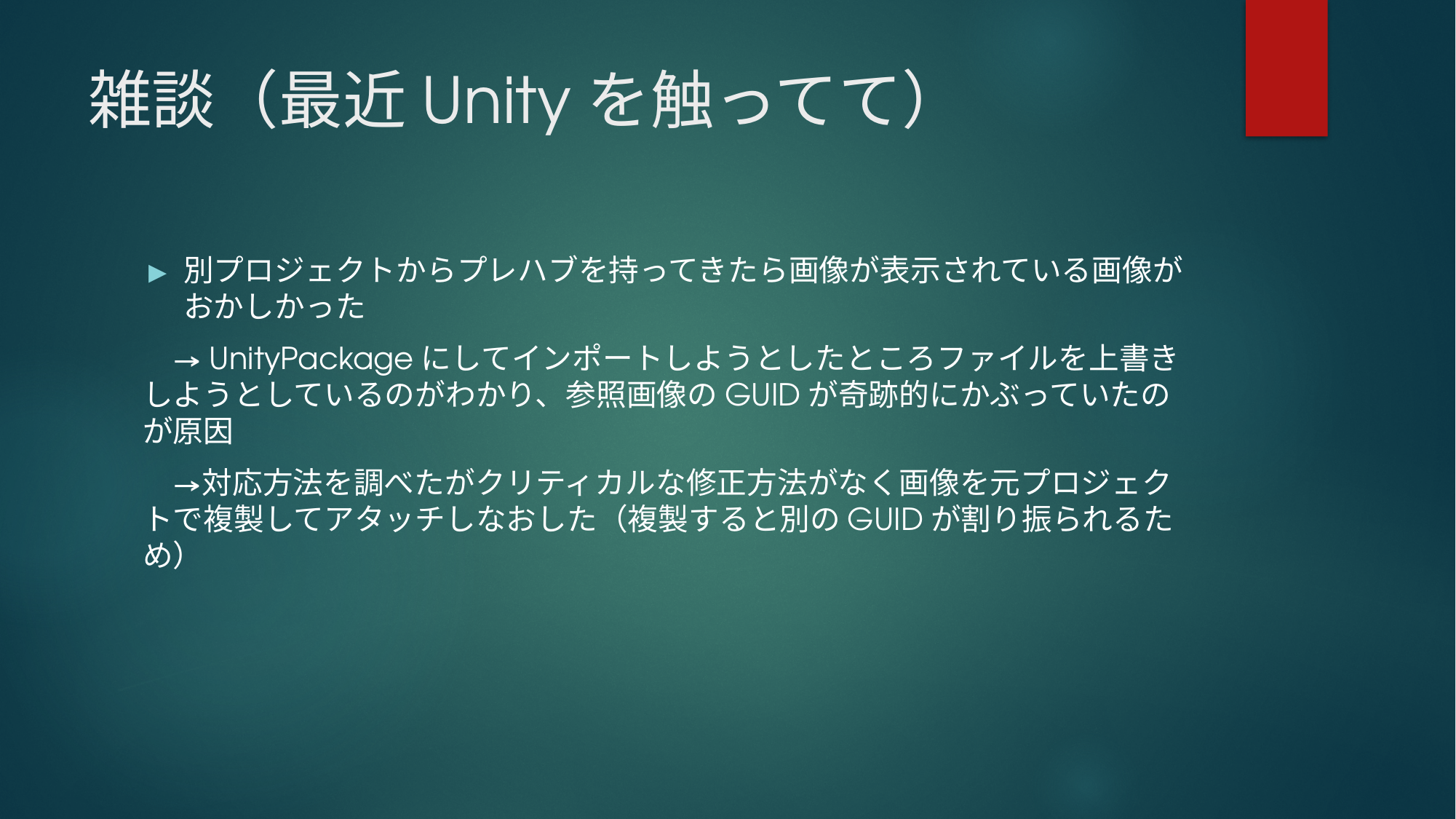

# 雑談（最近Unityを触ってて）
別プロジェクトからプレハブを持ってきたら画像が表示されている画像がおかしかった
　→UnityPackageにしてインポートしようとしたところファイルを上書きしようとしているのがわかり、参照画像のGUIDが奇跡的にかぶっていたのが原因
　→対応方法を調べたがクリティカルな修正方法がなく画像を元プロジェクトで複製してアタッチしなおした（複製すると別のGUIDが割り振られるため）